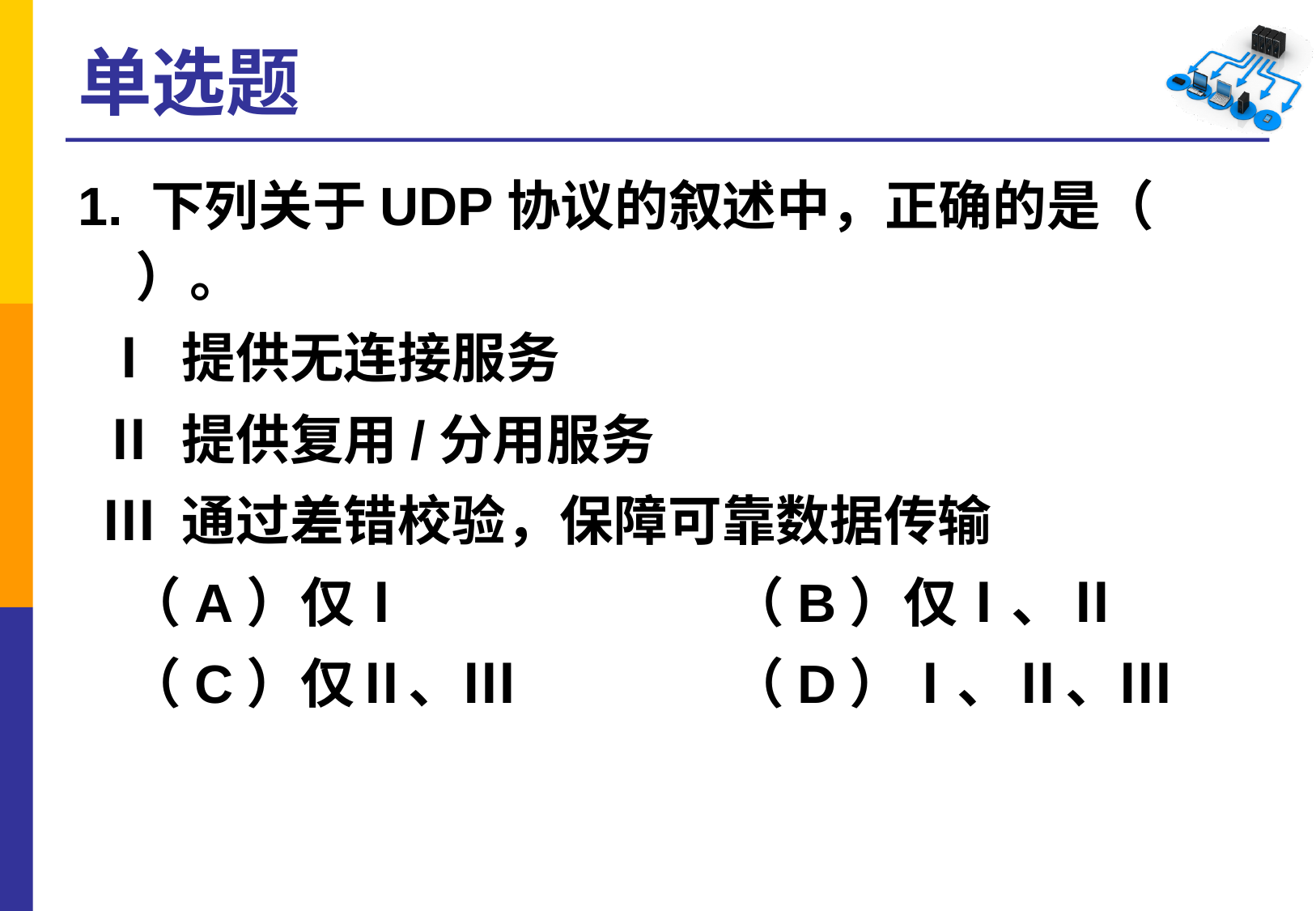

# 单选题
1. 下列关于UDP协议的叙述中，正确的是（     ）。
  Ⅰ 提供无连接服务
  Ⅱ 提供复用/分用服务
  Ⅲ 通过差错校验，保障可靠数据传输
   （A）仅Ⅰ   			（B）仅Ⅰ、Ⅱ
   （C）仅Ⅱ、Ⅲ     		（D）Ⅰ、Ⅱ、Ⅲ